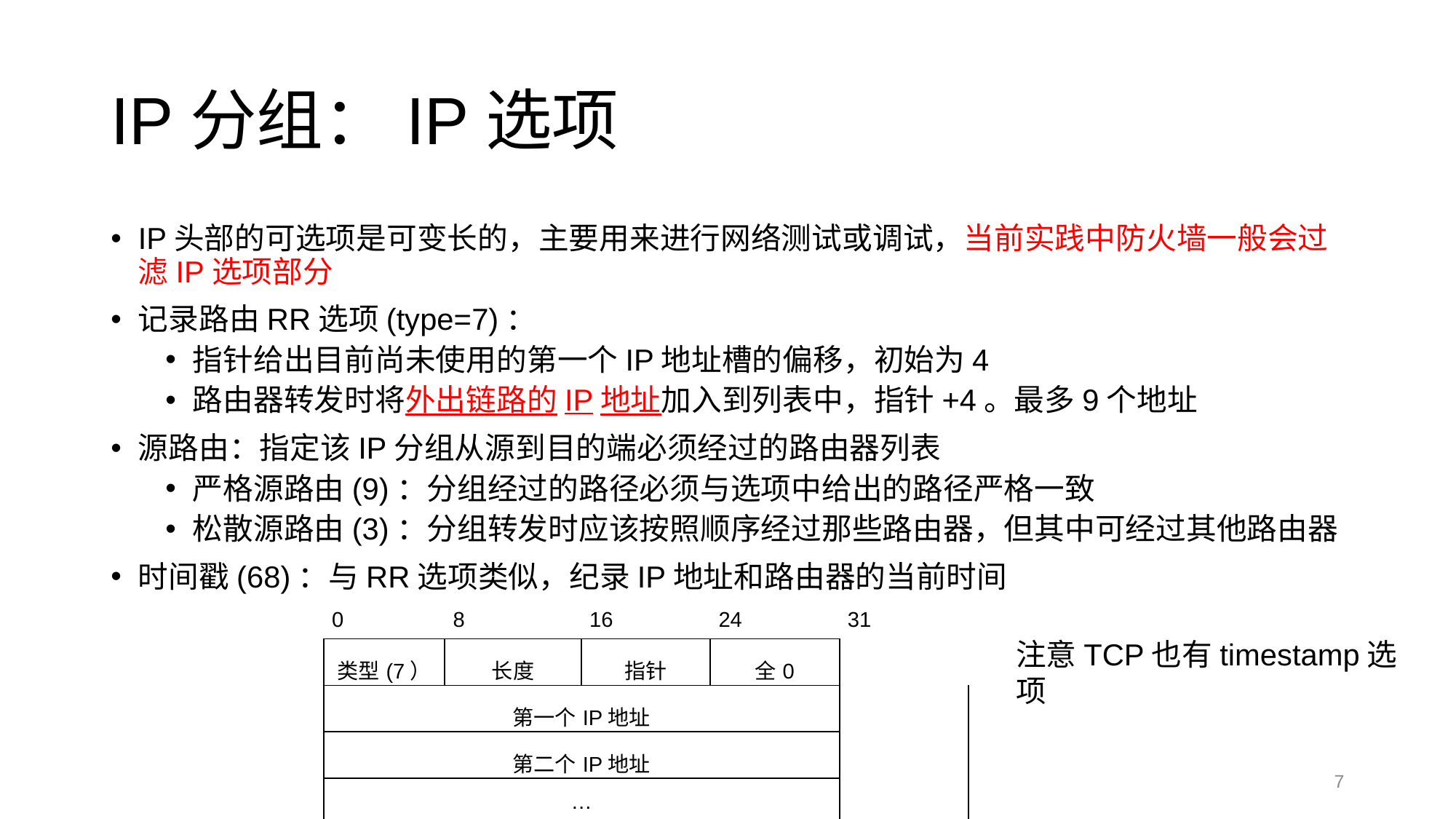

# IP分组：IP选项
IP头部的可选项是可变长的，主要用来进行网络测试或调试，当前实践中防火墙一般会过滤IP选项部分
记录路由RR选项(type=7)：
指针给出目前尚未使用的第一个IP地址槽的偏移，初始为4
路由器转发时将外出链路的IP地址加入到列表中，指针+4。最多9个地址
源路由：指定该IP分组从源到目的端必须经过的路由器列表
严格源路由(9)：分组经过的路径必须与选项中给出的路径严格一致
松散源路由(3)：分组转发时应该按照顺序经过那些路由器，但其中可经过其他路由器
时间戳(68)：与RR选项类似，纪录IP地址和路由器的当前时间

| 0 | 8 | 16 | 24 | 31 |
| --- | --- | --- | --- | --- |
| 类型(7） | 长度 | 指针 | 全0 |  |
| 第一个IP地址 |  |  |  |  |
| 第二个IP地址 |  |  |  |  |
| … |  |  |  |  |
注意TCP也有timestamp选项
7